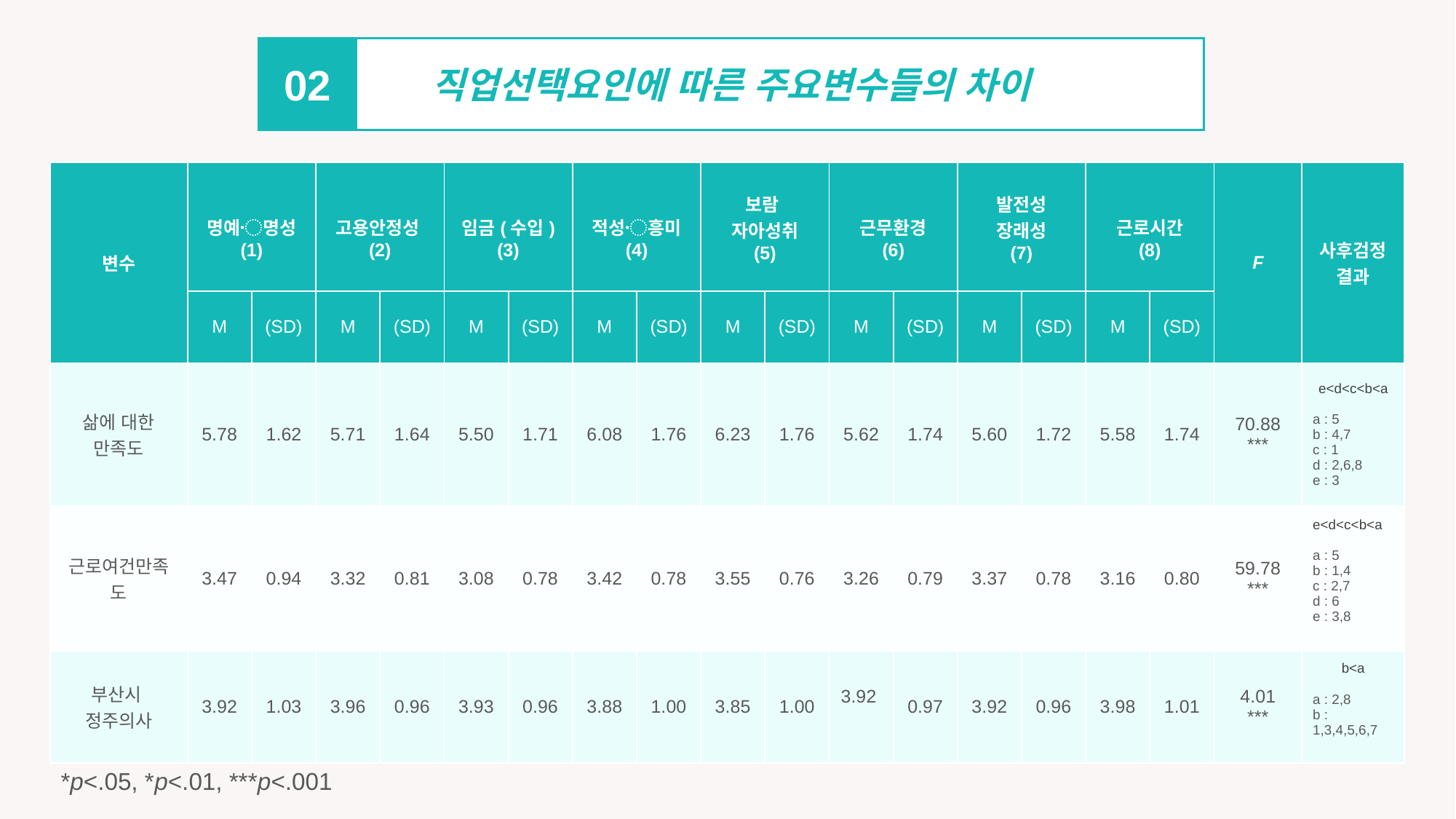

직업선택요인에 따른 주요변수들의 차이
02
| 변수 | 명예〮명성 (1) |  | 고용안정성(2) |  | 임금(수입) (3) |  | 적성〮흥미 (4) |  | 보람 자아성취 (5) |  | 근무환경 (6) |  | 발전성 장래성 (7) |  | 근로시간 (8) |  | F | 사후검정 결과 |
| --- | --- | --- | --- | --- | --- | --- | --- | --- | --- | --- | --- | --- | --- | --- | --- | --- | --- | --- |
|  | M | (SD) | M | (SD) | M | (SD) | M | (SD) | M | (SD) | M | (SD) | M | (SD) | M | (SD) |  |  |
| 삶에 대한 만족도 | 5.78 | 1.62 | 5.71 | 1.64 | 5.50 | 1.71 | 6.08 | 1.76 | 6.23 | 1.76 | 5.62 | 1.74 | 5.60 | 1.72 | 5.58 | 1.74 | 70.88 \*\*\* | e<d<c<b<a a : 5 b : 4,7 c : 1 d : 2,6,8 e : 3 |
| 근로여건만족도 | 3.47 | 0.94 | 3.32 | 0.81 | 3.08 | 0.78 | 3.42 | 0.78 | 3.55 | 0.76 | 3.26 | 0.79 | 3.37 | 0.78 | 3.16 | 0.80 | 59.78 \*\*\* | e<d<c<b<a a : 5 b : 1,4 c : 2,7 d : 6 e : 3,8 |
| 부산시 정주의사 | 3.92 | 1.03 | 3.96 | 0.96 | 3.93 | 0.96 | 3.88 | 1.00 | 3.85 | 1.00 | 3.92 | 0.97 | 3.92 | 0.96 | 3.98 | 1.01 | 4.01 \*\*\* | b<a a : 2,8 b : 1,3,4,5,6,7 |

*p<.05, *p<.01, ***p<.001